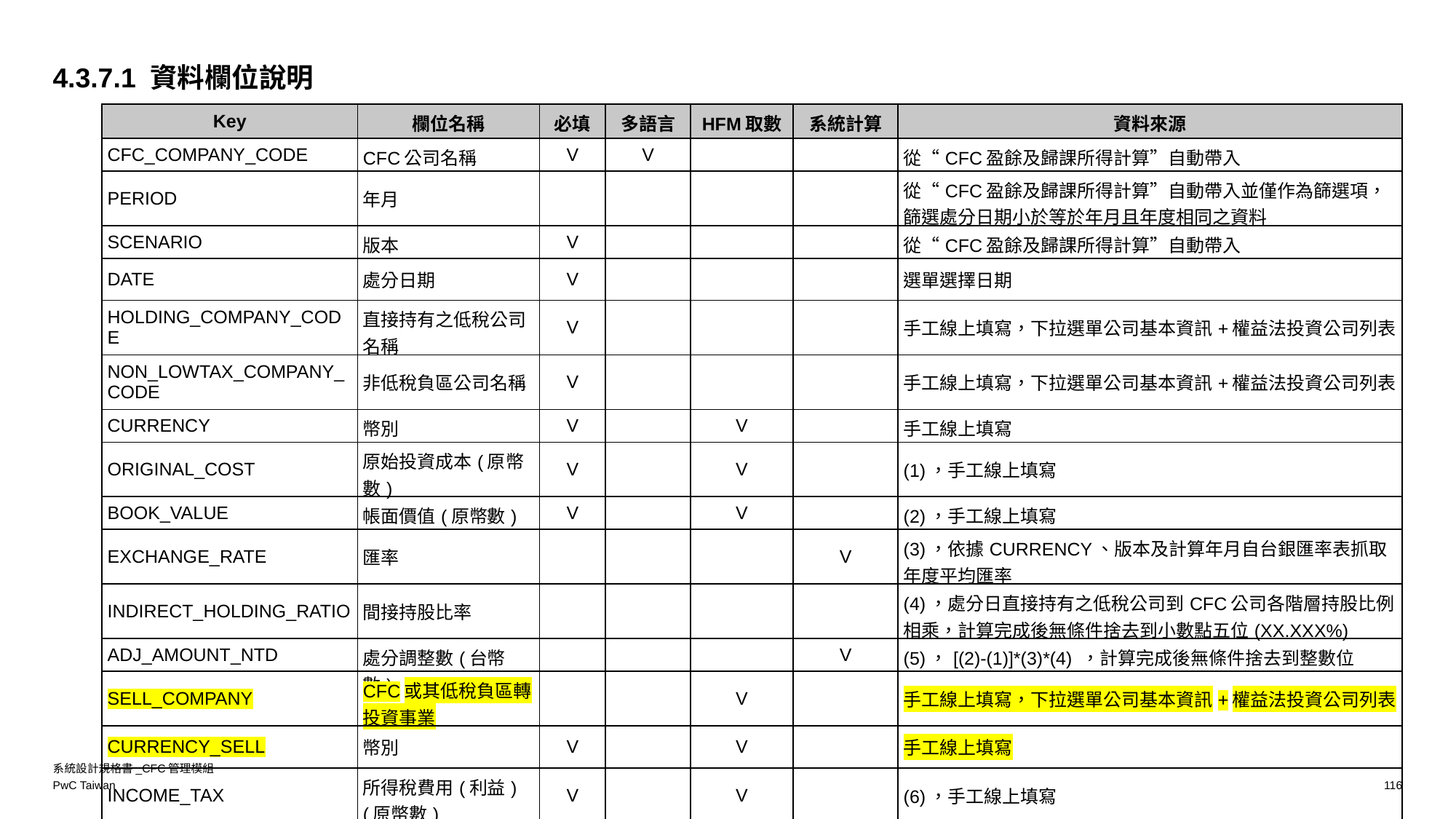

4.3.7.1 資料欄位說明
| Key | 欄位名稱 | 必填 | 多語言 | HFM取數 | 系統計算 | 資料來源 |
| --- | --- | --- | --- | --- | --- | --- |
| CFC\_COMPANY\_CODE | CFC公司名稱 | V | V |  |  | 從“CFC盈餘及歸課所得計算”自動帶入 |
| PERIOD | 年月 |  |  |  |  | 從“CFC盈餘及歸課所得計算”自動帶入並僅作為篩選項，篩選處分日期小於等於年月且年度相同之資料 |
| SCENARIO | 版本 | V |  |  |  | 從“CFC盈餘及歸課所得計算”自動帶入 |
| DATE | 處分日期 | V |  |  |  | 選單選擇日期 |
| HOLDING\_COMPANY\_CODE | 直接持有之低稅公司名稱 | V |  |  |  | 手工線上填寫，下拉選單公司基本資訊+權益法投資公司列表 |
| NON\_LOWTAX\_COMPANY\_CODE | 非低稅負區公司名稱 | V |  |  |  | 手工線上填寫，下拉選單公司基本資訊+權益法投資公司列表 |
| CURRENCY | 幣別 | V |  | V |  | 手工線上填寫 |
| ORIGINAL\_COST | 原始投資成本(原幣數) | V |  | V |  | (1)，手工線上填寫 |
| BOOK\_VALUE | 帳面價值(原幣數) | V |  | V |  | (2)，手工線上填寫 |
| EXCHANGE\_RATE | 匯率 |  |  |  | V | (3)，依據CURRENCY、版本及計算年月自台銀匯率表抓取年度平均匯率 |
| INDIRECT\_HOLDING\_RATIO | 間接持股比率 |  |  |  |  | (4)，處分日直接持有之低稅公司到CFC公司各階層持股比例相乘，計算完成後無條件捨去到小數點五位(XX.XXX%) |
| ADJ\_AMOUNT\_NTD | 處分調整數(台幣數) |  |  |  | V | (5)，[(2)-(1)]\*(3)\*(4) ，計算完成後無條件捨去到整數位 |
| SELL\_COMPANY | CFC或其低稅負區轉投資事業 |  |  | V |  | 手工線上填寫，下拉選單公司基本資訊+權益法投資公司列表 |
| CURRENCY\_SELL | 幣別 | V |  | V |  | 手工線上填寫 |
| INCOME\_TAX | 所得稅費用(利益) (原幣數) | V |  | V |  | (6)，手工線上填寫 |
系統設計規格書_CFC管理模組
116